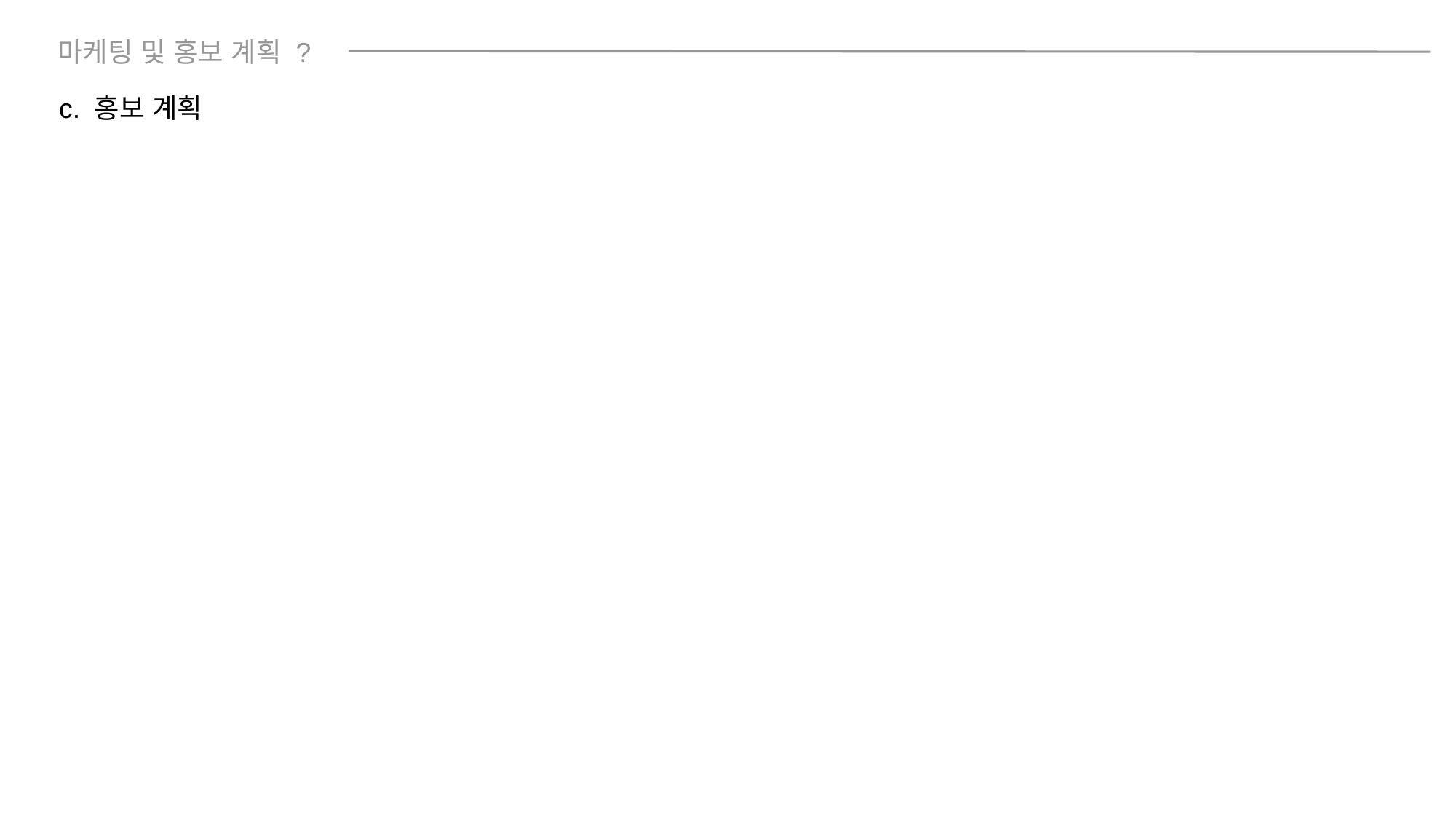

마케팅 및 홍보 계획 ?
c. 홍보 계획